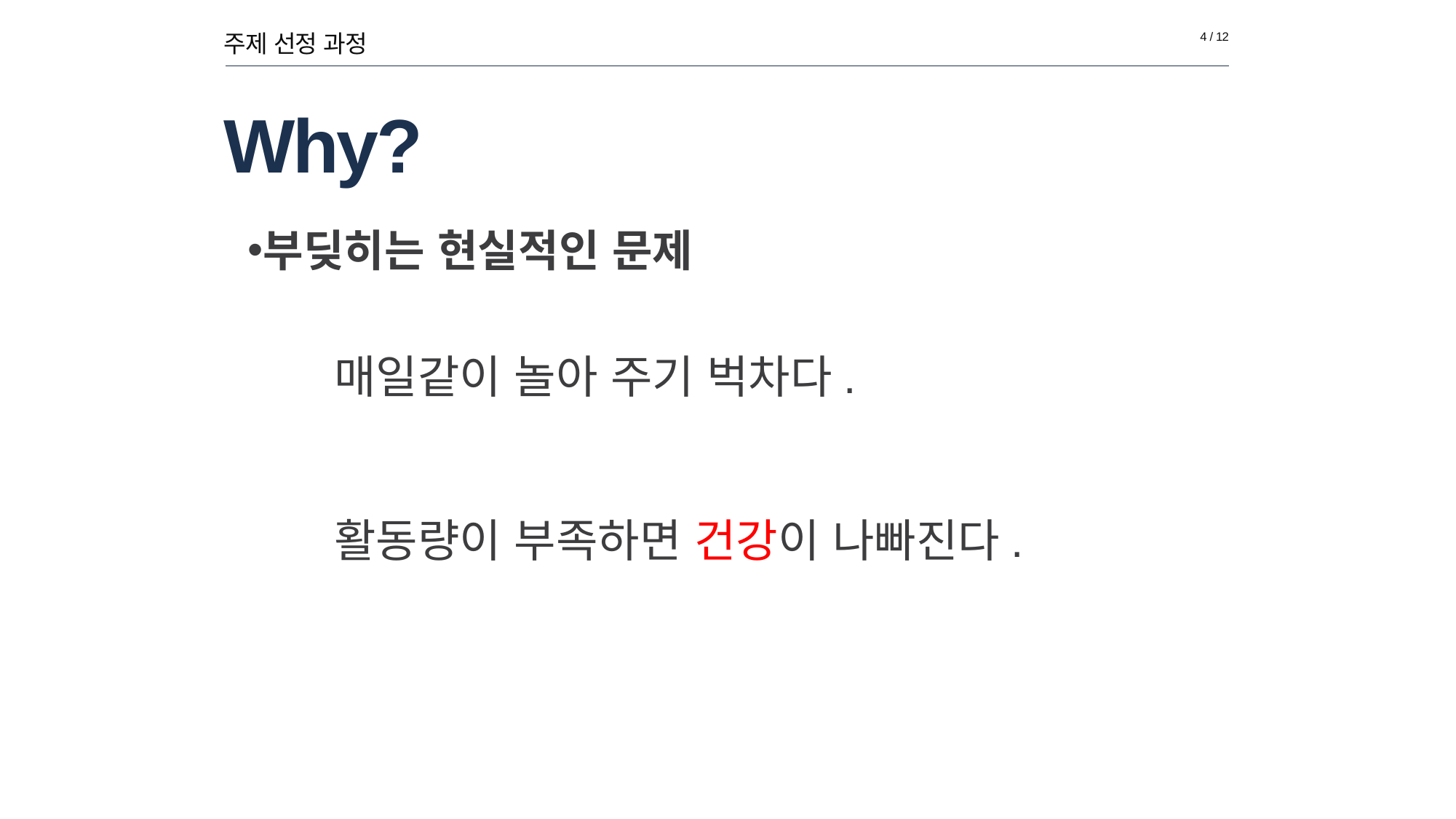

주제 선정 과정
4 / 12
# Why?
부딪히는 현실적인 문제
매일같이 놀아 주기 벅차다.

활동량이 부족하면 건강이 나빠진다.